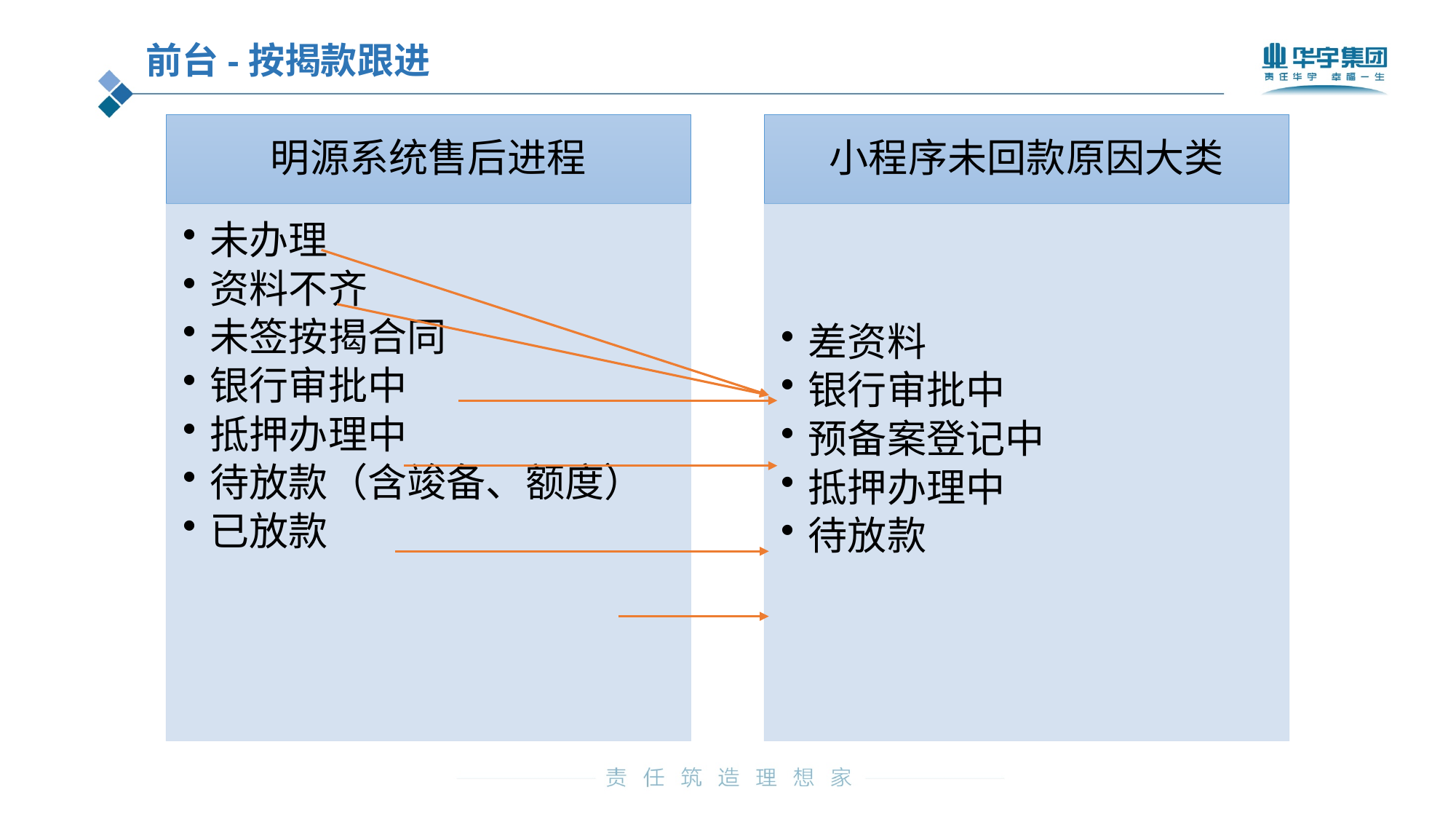

前台-按揭款跟进
明源系统售后进程
未办理
资料不齐
未签按揭合同
银行审批中
抵押办理中
待放款（含竣备、额度）
已放款
小程序未回款原因大类

差资料
银行审批中
预备案登记中
抵押办理中
待放款